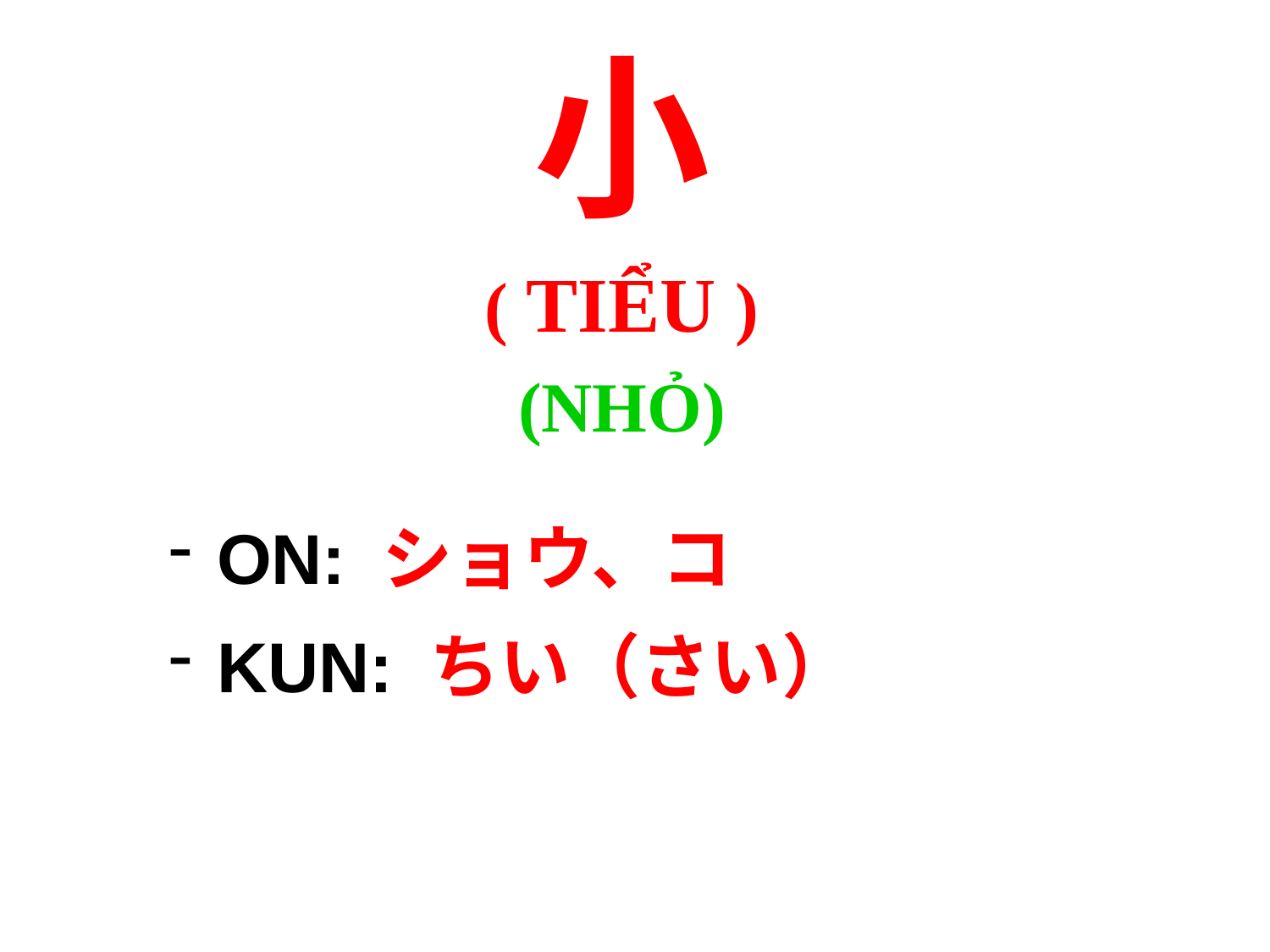

小
( TIỂU )
(NHỎ)
ON: ショウ、コ
KUN: ちい（さい）